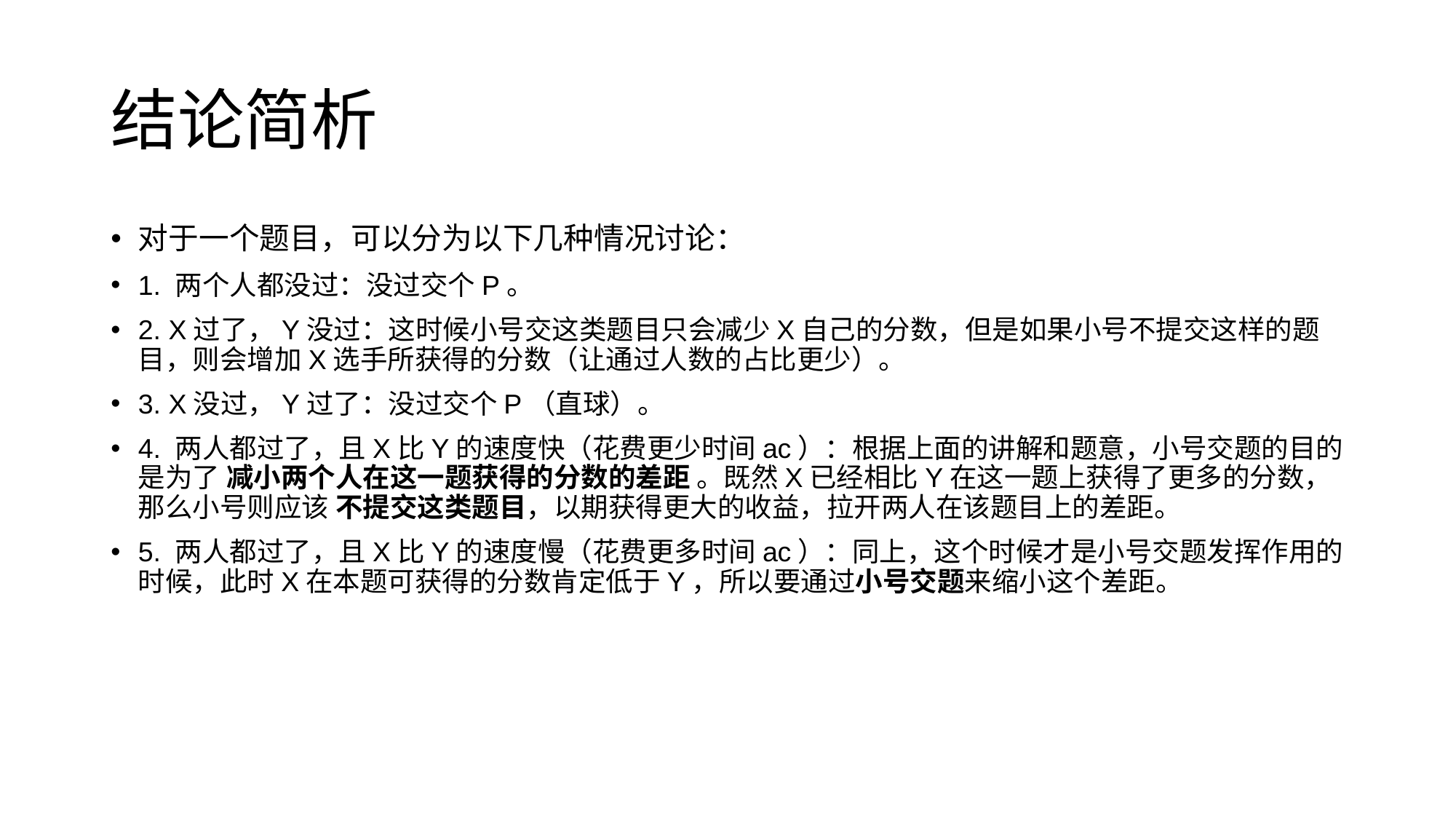

# 结论简析
对于一个题目，可以分为以下几种情况讨论：
1. 两个人都没过：没过交个P。
2. X过了，Y没过：这时候小号交这类题目只会减少X自己的分数，但是如果小号不提交这样的题目，则会增加X选手所获得的分数（让通过人数的占比更少）。
3. X没过，Y过了：没过交个P（直球）。
4. 两人都过了，且X比Y的速度快（花费更少时间ac）：根据上面的讲解和题意，小号交题的目的是为了 减小两个人在这一题获得的分数的差距 。既然X已经相比Y在这一题上获得了更多的分数，那么小号则应该 不提交这类题目，以期获得更大的收益，拉开两人在该题目上的差距。
5. 两人都过了，且X比Y的速度慢（花费更多时间ac）：同上，这个时候才是小号交题发挥作用的时候，此时X在本题可获得的分数肯定低于Y，所以要通过小号交题来缩小这个差距。